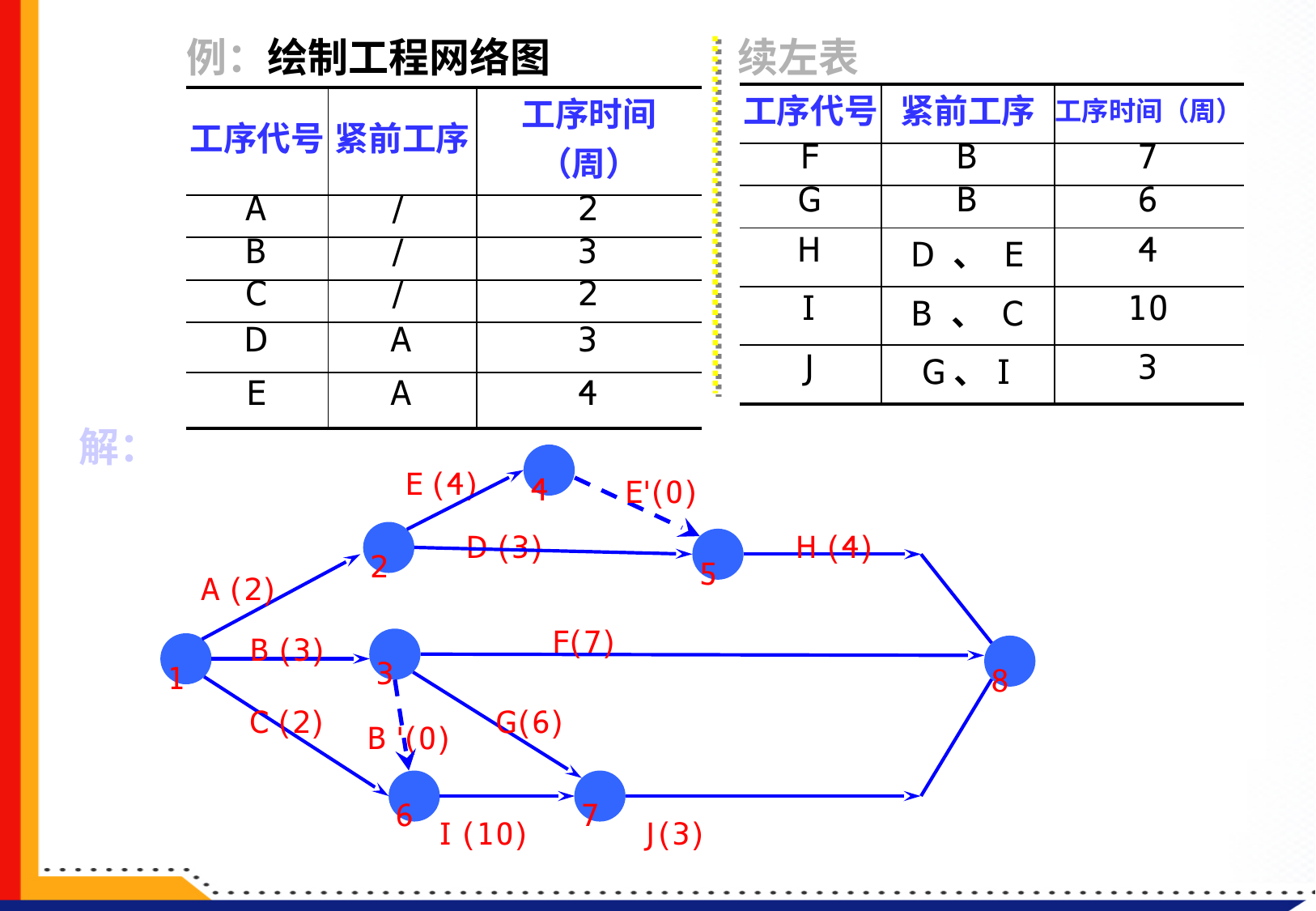

例：绘制工程网络图
续左表

| 工序代号 | 紧前工序 | 工序时间（周） |
| --- | --- | --- |
| F | B | 7 |
| G | B | 6 |
| H | D 、 E | 4 |
| I | B 、 C | 10 |
| J | G、I | 3 |
| 工序代号 | 紧前工序 | 工序时间（周） |
| --- | --- | --- |
| A | / | 2 |
| B | / | 3 |
| C | / | 2 |
| D | A | 3 |
| E | A | 4 |
解：
4
E (4)
E'(0)
D (3)
H (4)
2
5
A (2)
F(7)
B (3)
3
1
8
C (2)
G(6)
B '(0)
6
7
I (10)
J(3)